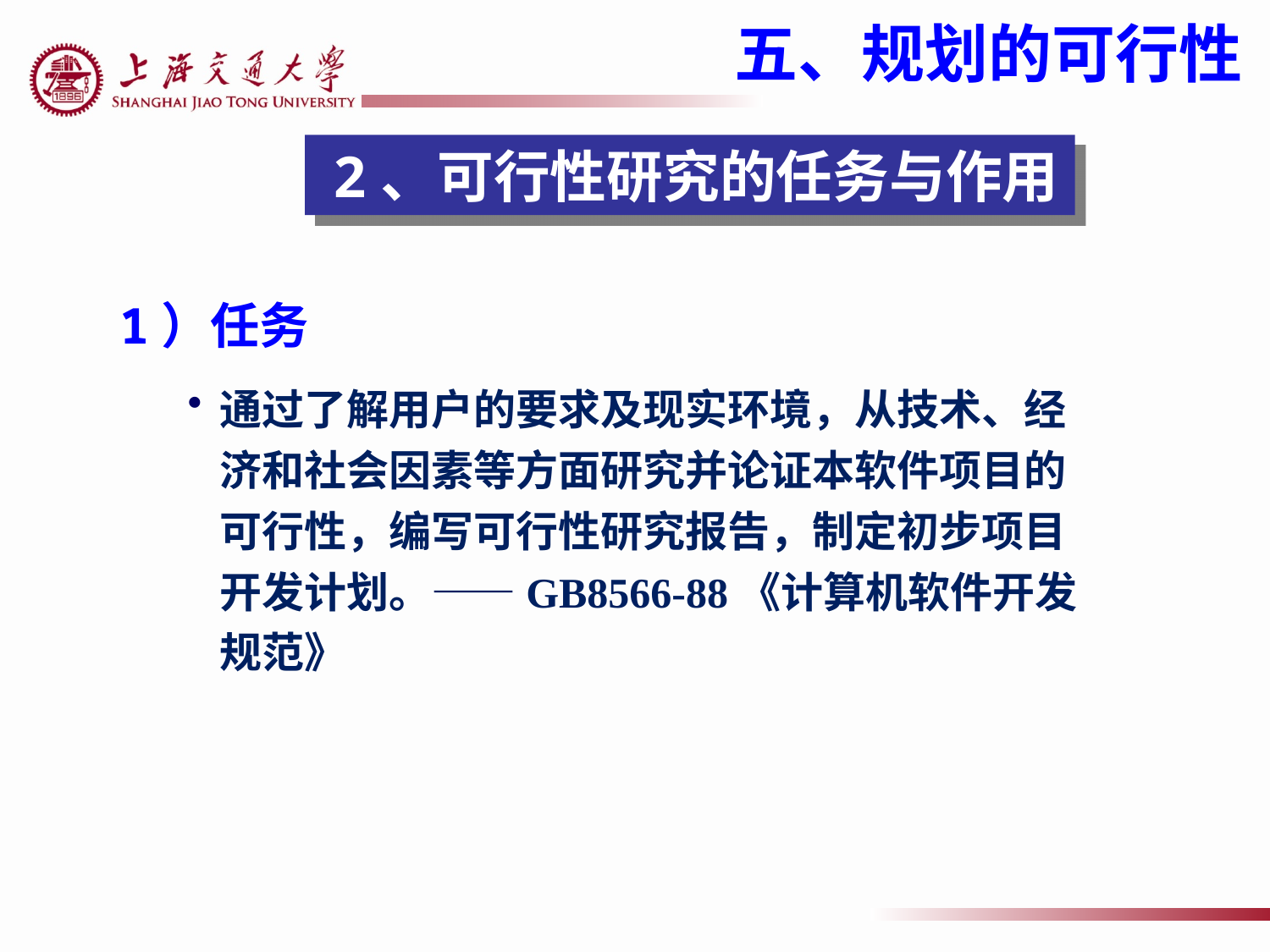

五、规划的可行性
2、可行性研究的任务与作用
1）任务
通过了解用户的要求及现实环境，从技术、经济和社会因素等方面研究并论证本软件项目的可行性，编写可行性研究报告，制定初步项目开发计划。——GB8566-88《计算机软件开发规范》